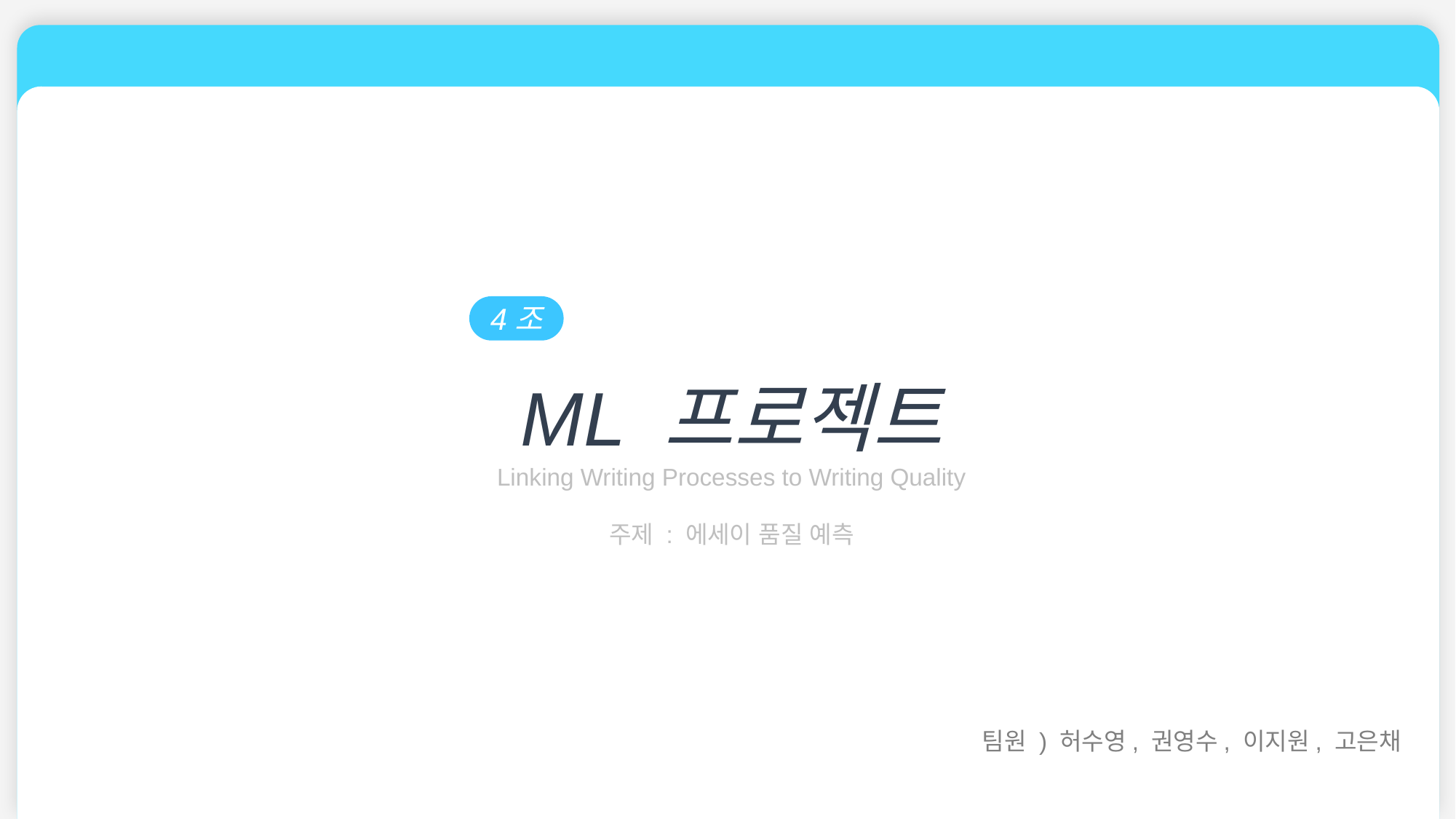

4조
ML 프로젝트
Linking Writing Processes to Writing Quality

주제 : 에세이 품질 예측
팀원 ) 허수영, 권영수, 이지원, 고은채